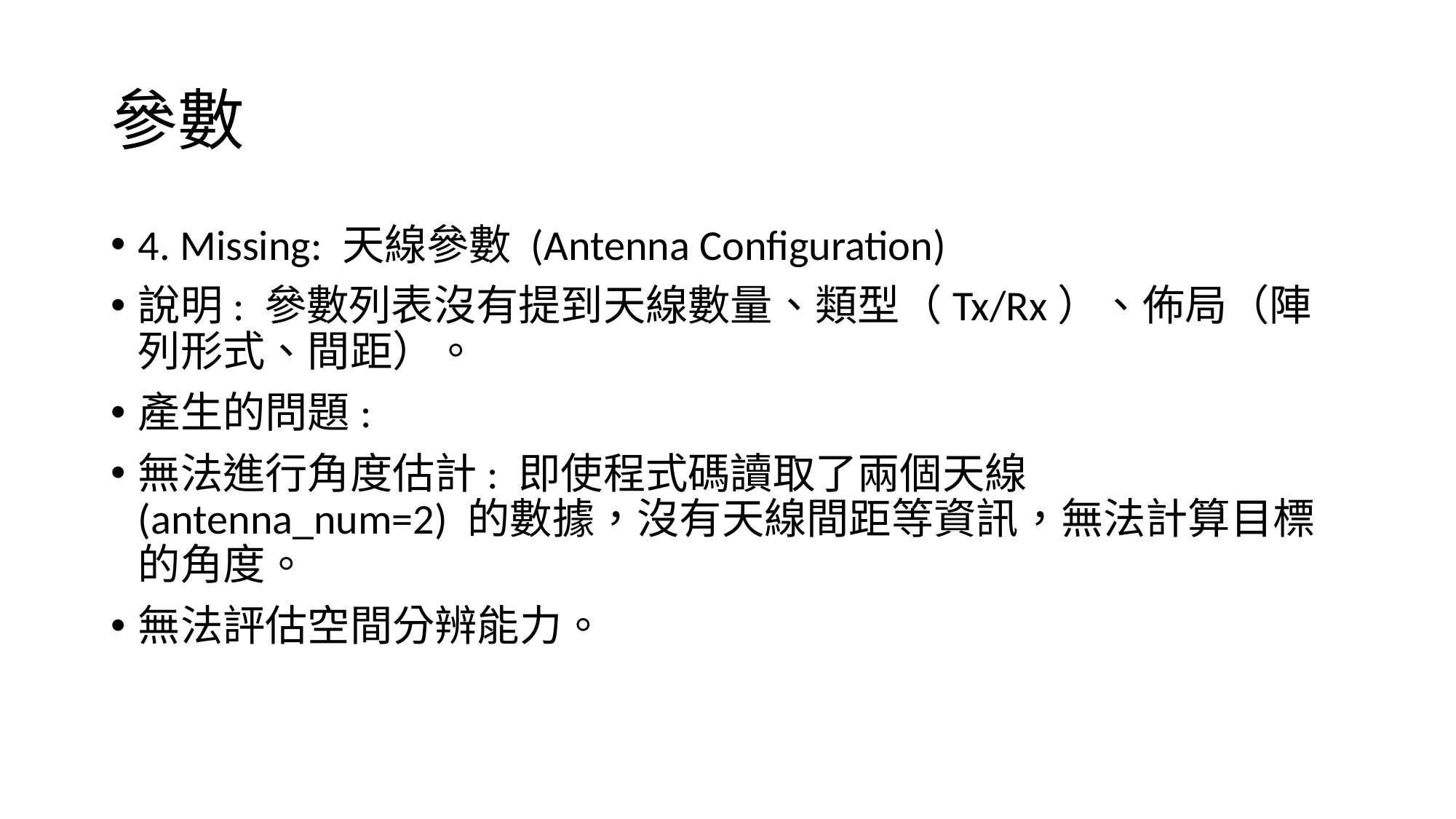

# 參數
4. Missing: 天線參數 (Antenna Configuration)
說明: 參數列表沒有提到天線數量、類型（Tx/Rx）、佈局（陣列形式、間距）。
產生的問題:
無法進行角度估計: 即使程式碼讀取了兩個天線 (antenna_num=2) 的數據，沒有天線間距等資訊，無法計算目標的角度。
無法評估空間分辨能力。